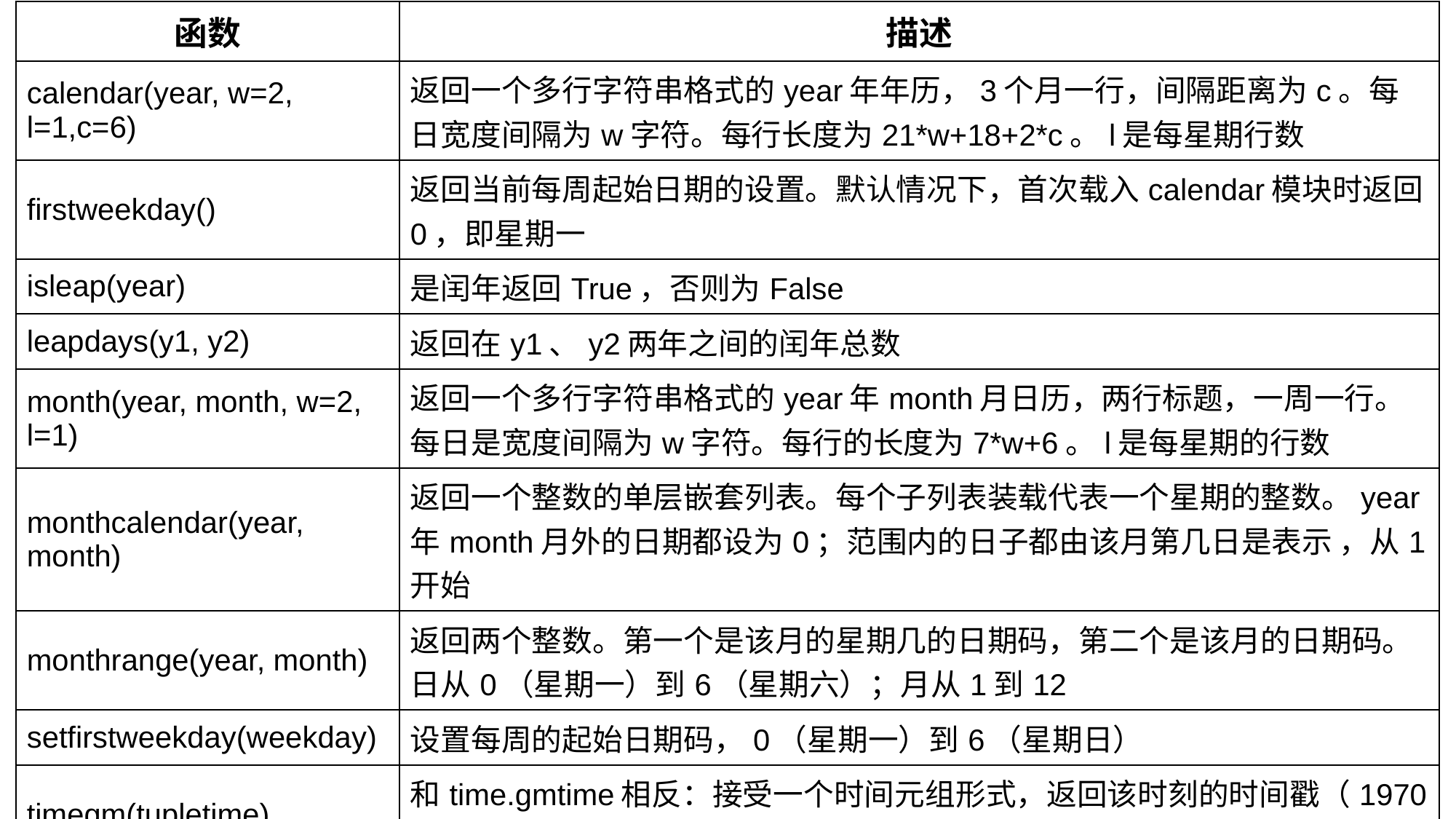

| 函数 | 描述 |
| --- | --- |
| calendar(year, w=2, l=1,c=6) | 返回一个多行字符串格式的year年年历，3个月一行，间隔距离为c。每日宽度间隔为w字符。每行长度为21\*w+18+2\*c。l是每星期行数 |
| firstweekday() | 返回当前每周起始日期的设置。默认情况下，首次载入calendar模块时返回0，即星期一 |
| isleap(year) | 是闰年返回True，否则为False |
| leapdays(y1, y2) | 返回在y1、y2两年之间的闰年总数 |
| month(year, month, w=2, l=1) | 返回一个多行字符串格式的year年month月日历，两行标题，一周一行。每日是宽度间隔为w字符。每行的长度为7\*w+6。l是每星期的行数 |
| monthcalendar(year, month) | 返回一个整数的单层嵌套列表。每个子列表装载代表一个星期的整数。year年month月外的日期都设为0；范围内的日子都由该月第几日是表示 ，从1开始 |
| monthrange(year, month) | 返回两个整数。第一个是该月的星期几的日期码，第二个是该月的日期码。日从0（星期一）到6（星期六）；月从1到12 |
| setfirstweekday(weekday) | 设置每周的起始日期码，0（星期一）到6（星期日） |
| timegm(tupletime) | 和time.gmtime相反：接受一个时间元组形式，返回该时刻的时间戳（1970纪元后经过的浮点秒数） |
| weekday(year, month, day) | 返回给定日期的日期码。0（星期一）到6（星期日）。月份为1（一月）到12（12月）。 |